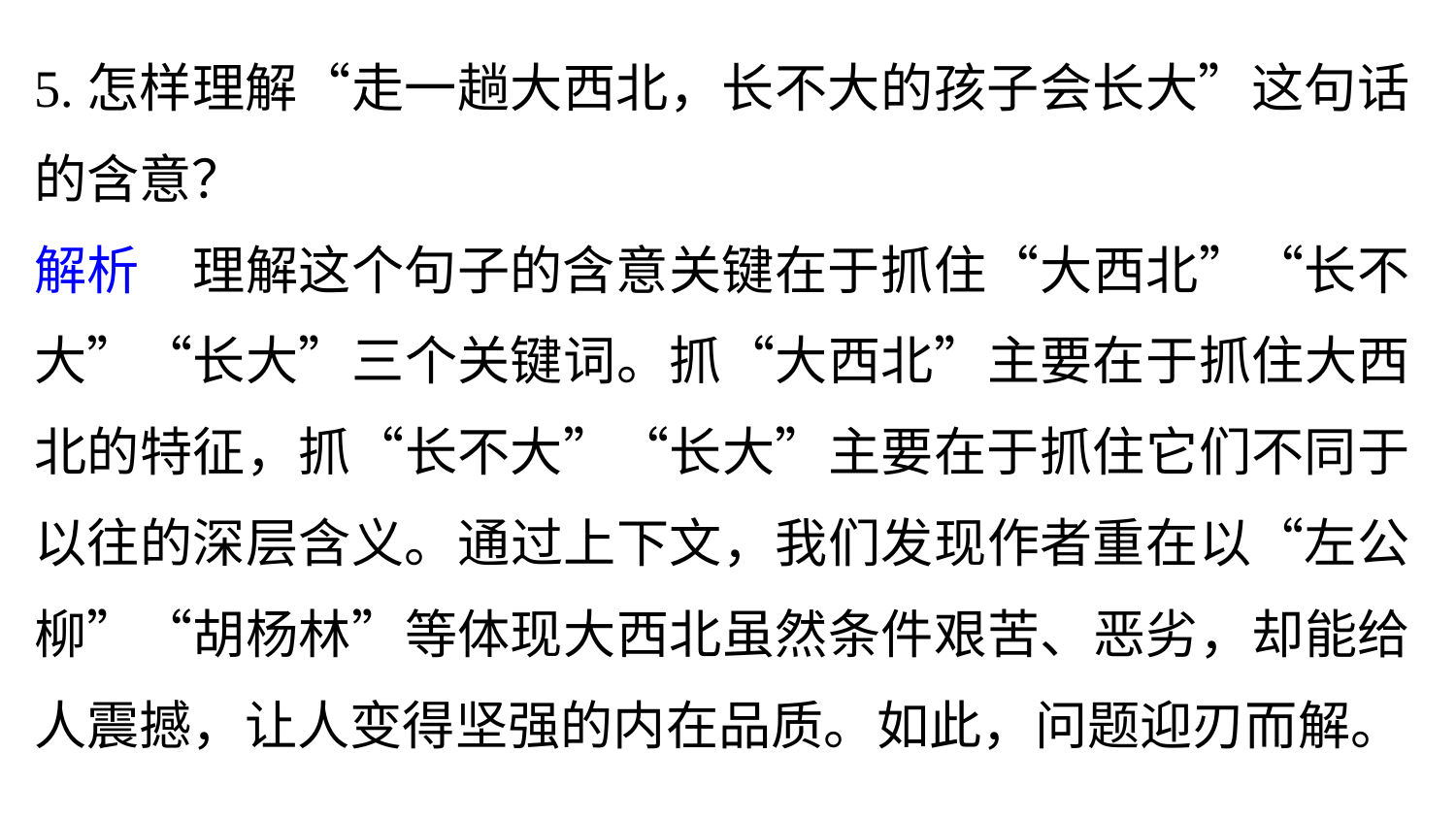

5.怎样理解“走一趟大西北，长不大的孩子会长大”这句话的含意？
解析　理解这个句子的含意关键在于抓住“大西北”“长不大”“长大”三个关键词。抓“大西北”主要在于抓住大西北的特征，抓“长不大”“长大”主要在于抓住它们不同于以往的深层含义。通过上下文，我们发现作者重在以“左公柳”“胡杨林”等体现大西北虽然条件艰苦、恶劣，却能给人震撼，让人变得坚强的内在品质。如此，问题迎刃而解。